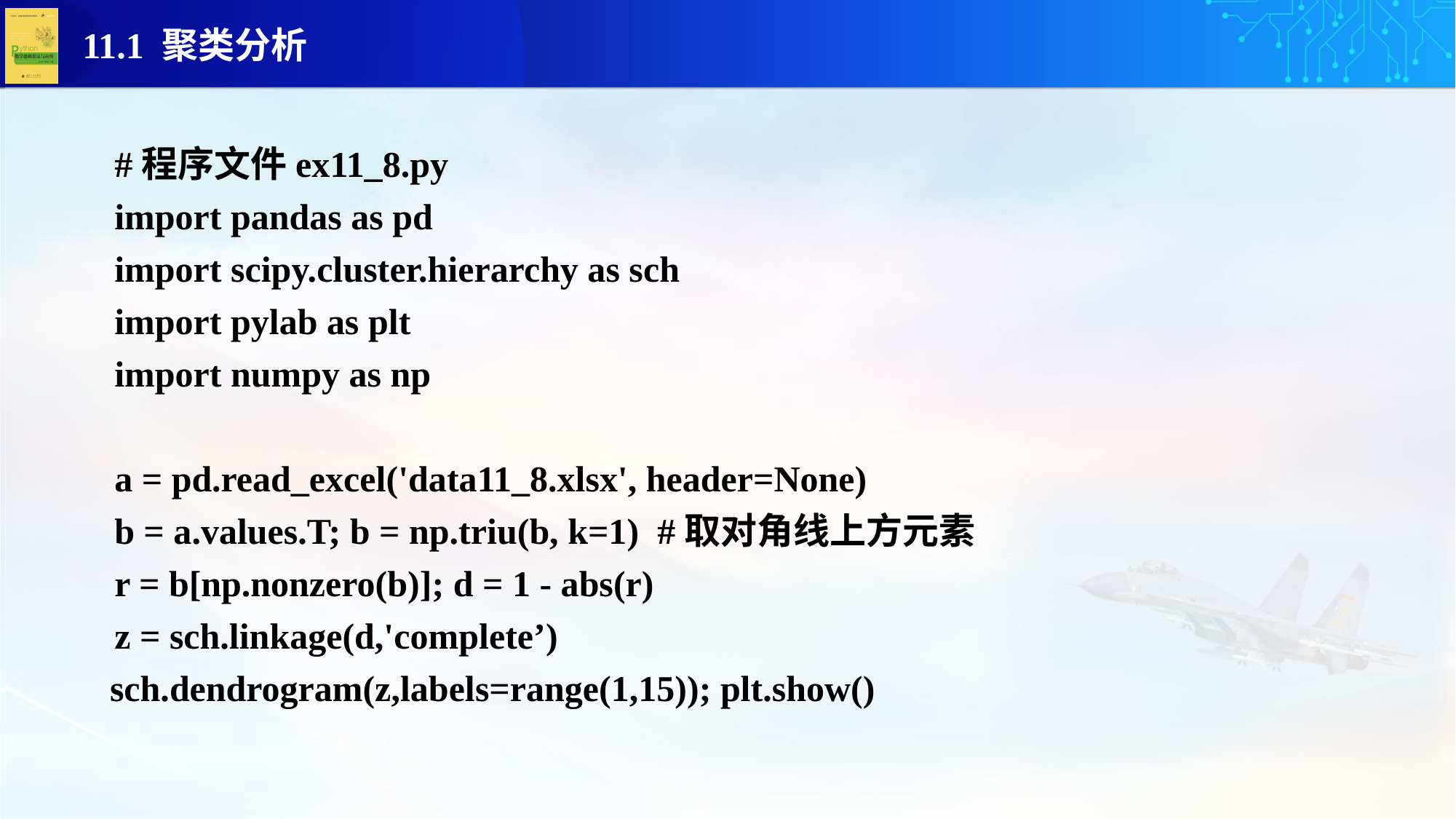

#程序文件ex11_8.py
import pandas as pd
import scipy.cluster.hierarchy as sch
import pylab as plt
import numpy as np

a = pd.read_excel('data11_8.xlsx', header=None)
b = a.values.T; b = np.triu(b, k=1)  #取对角线上方元素
r = b[np.nonzero(b)]; d = 1 - abs(r)
z = sch.linkage(d,'complete’)
   sch.dendrogram(z,labels=range(1,15)); plt.show()